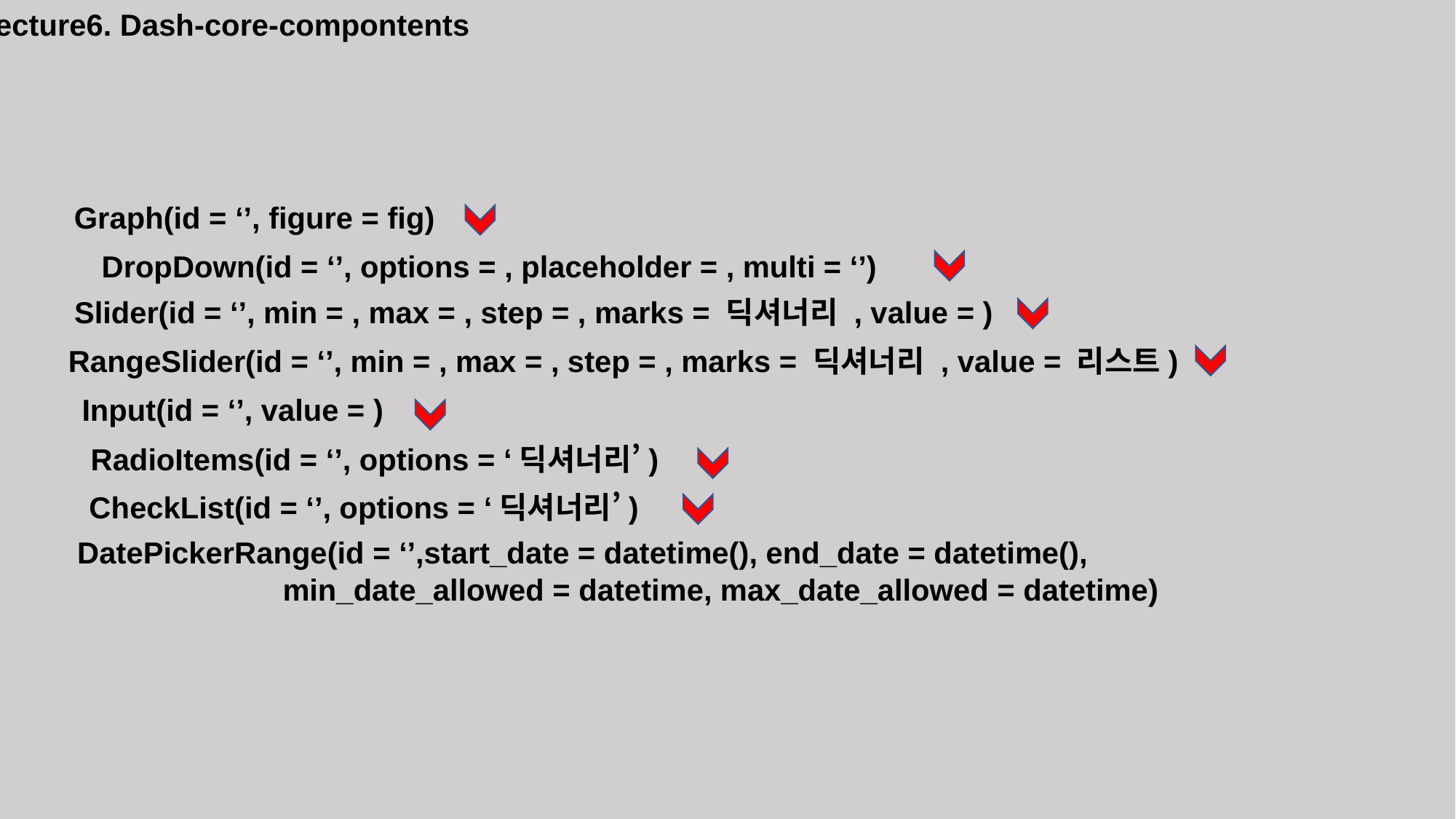

Lecture6. Dash-core-compontents
Graph(id = ‘’, figure = fig)
DropDown(id = ‘’, options = , placeholder = , multi = ‘’)
Slider(id = ‘’, min = , max = , step = , marks = 딕셔너리 , value = )
RangeSlider(id = ‘’, min = , max = , step = , marks = 딕셔너리 , value = 리스트)
Input(id = ‘’, value = )
RadioItems(id = ‘’, options = ‘딕셔너리’)
CheckList(id = ‘’, options = ‘딕셔너리’)
DatePickerRange(id = ‘’,start_date = datetime(), end_date = datetime(),
                                min_date_allowed = datetime, max_date_allowed = datetime)